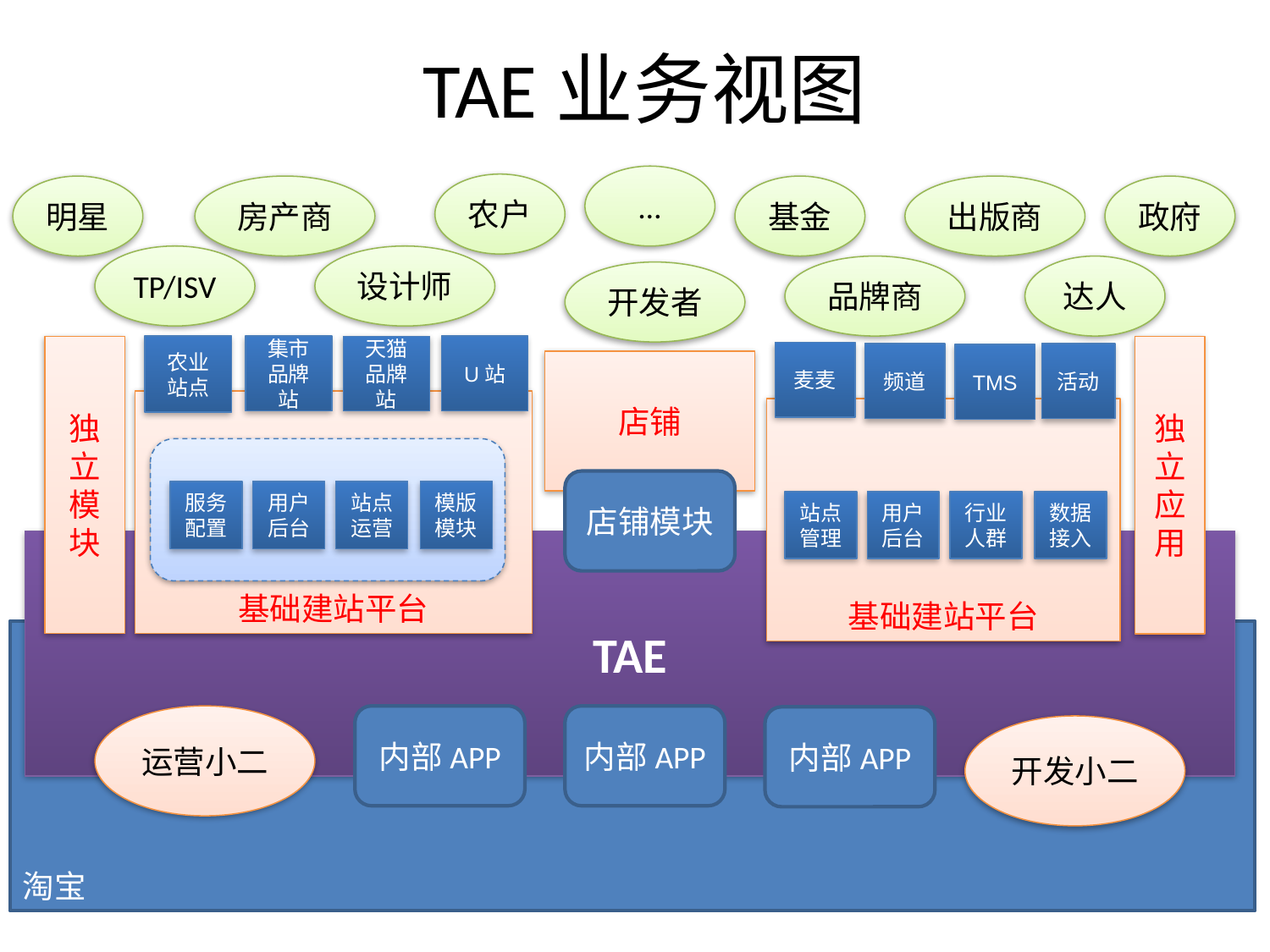

# TAE业务视图
…
农户
明星
房产商
基金
出版商
政府
TP/ISV
设计师
品牌商
达人
开发者
农业站点
集市品牌站
U站
独立模块
天猫品牌站
独立应用
麦麦
频道
活动
TMS
店铺
基础建站平台
基础建站平台

店铺模块
服务配置
用户后台
站点运营
模版模块
站点管理
用户后台
行业人群
数据接入
TAE
淘宝
运营小二
内部APP
内部APP
内部APP
开发小二